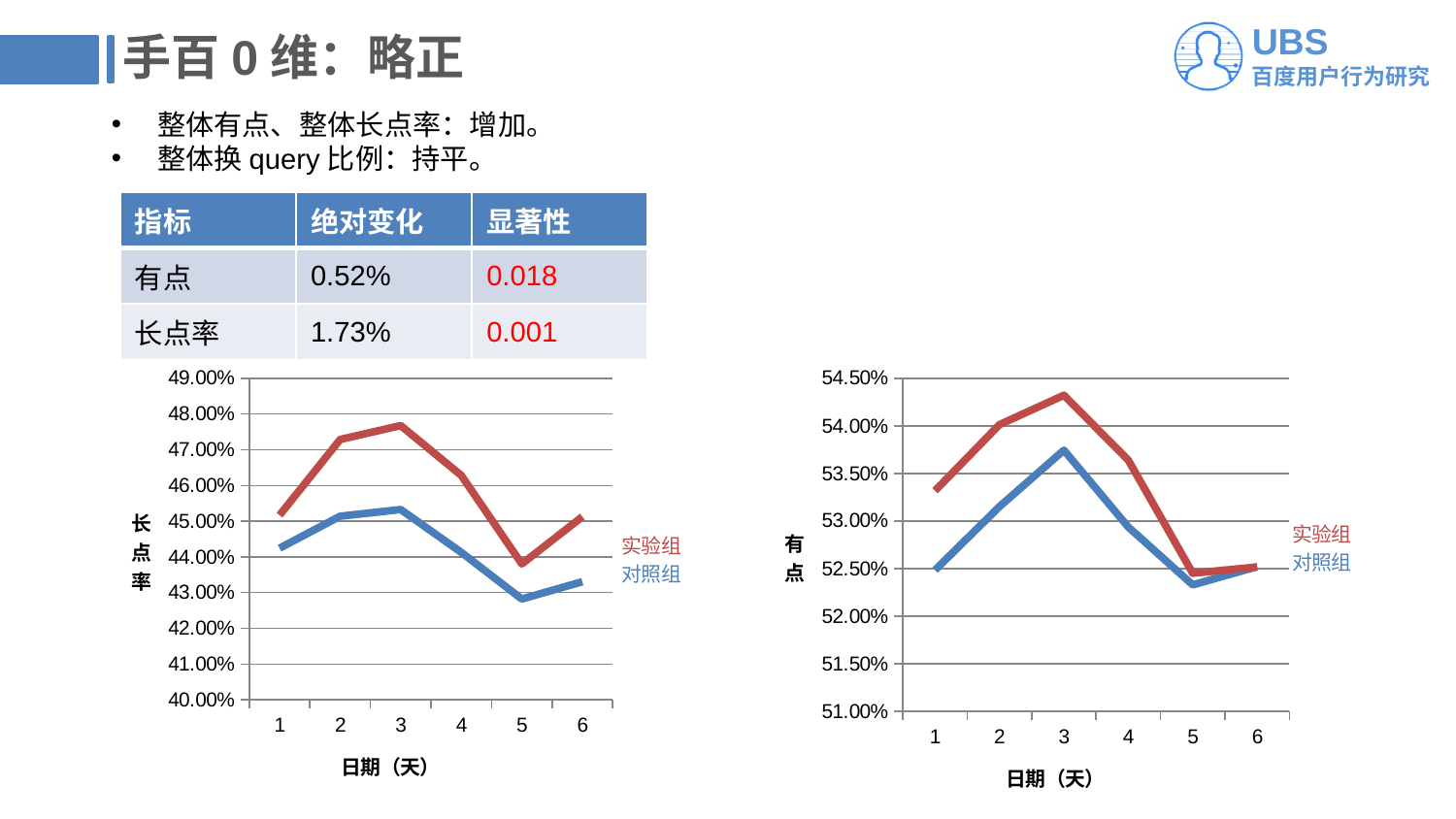

# 手百0维：略正

整体有点、整体长点率：增加。
整体换query比例：持平。
| 指标 | 绝对变化 | 显著性 |
| --- | --- | --- |
| 有点 | 0.52% | 0.018 |
| 长点率 | 1.73% | 0.001 |

### Chart

| Category |  |  |
|---|---|---|

### Chart

| Category |  |  |
|---|---|---|